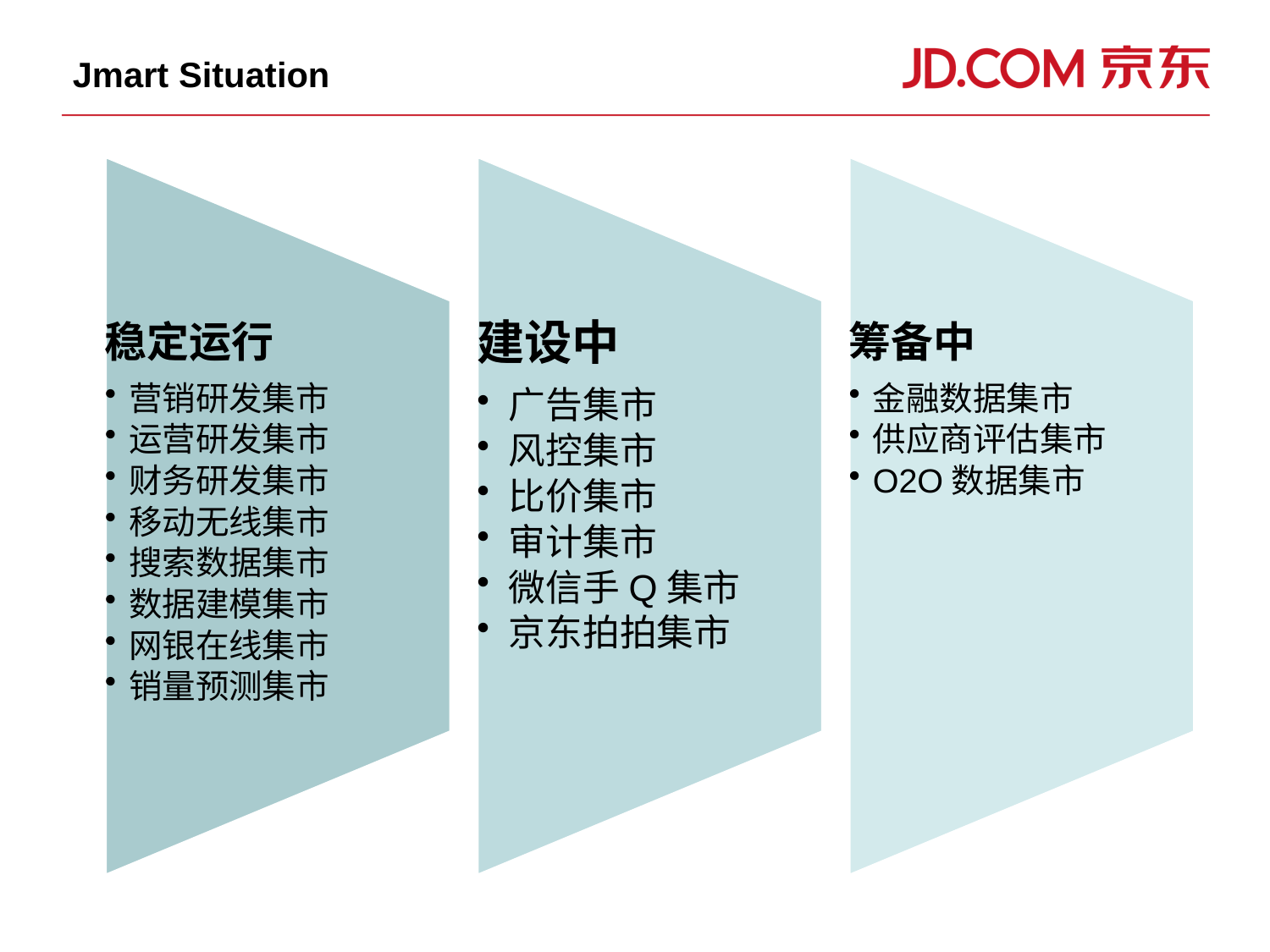

Jmart Situation
稳定运行
营销研发集市
运营研发集市
财务研发集市
移动无线集市
搜索数据集市
数据建模集市
网银在线集市
销量预测集市
建设中
广告集市
风控集市
比价集市
审计集市
微信手Q集市
京东拍拍集市
筹备中
金融数据集市
供应商评估集市
O2O数据集市